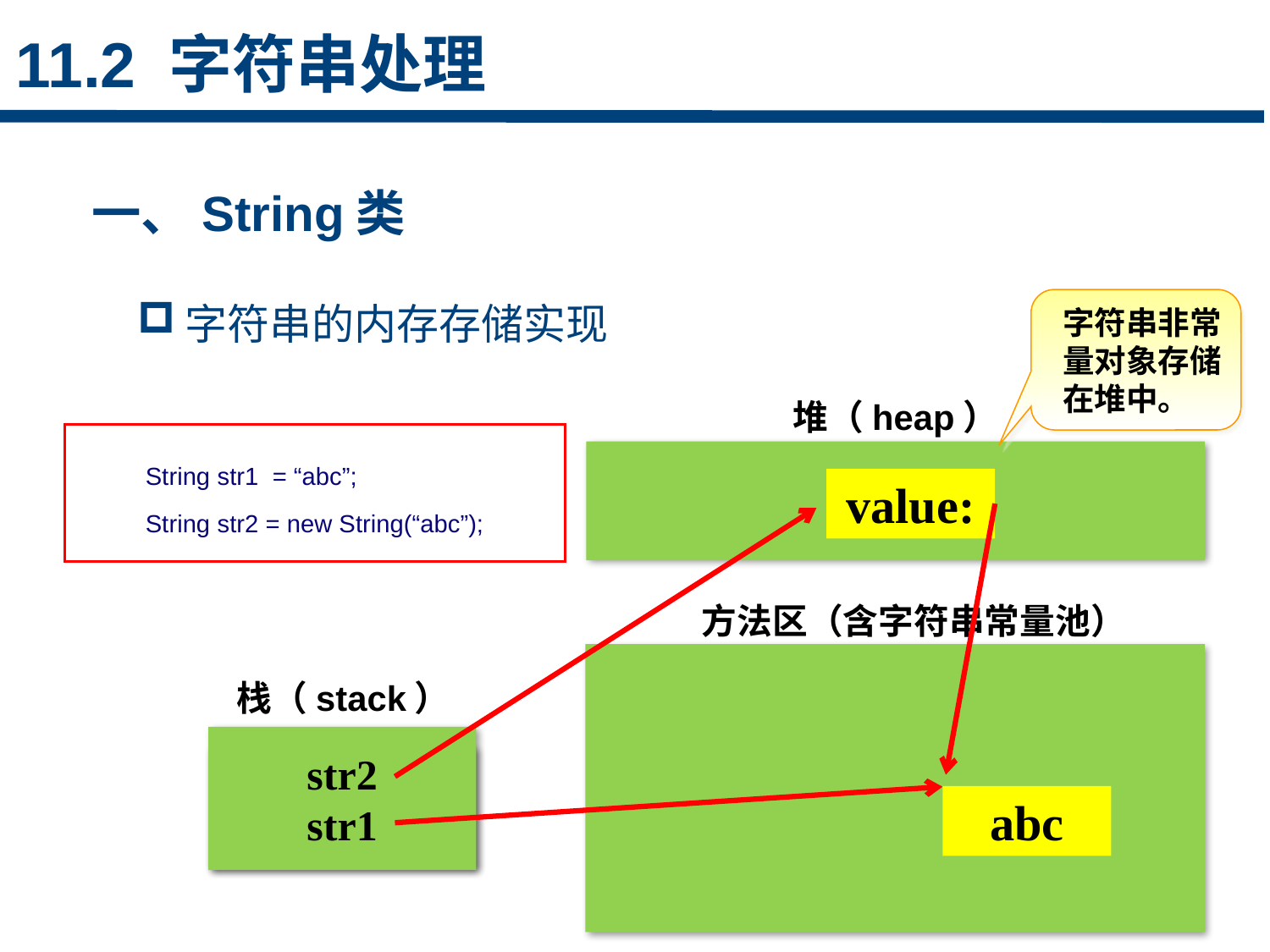

11.2 字符串处理
一、String类
字符串的内存存储实现
点击添加文本
字符串非常量对象存储在堆中。
堆（heap）
点击添加文本
String str1  = “abc”;
String str2 = new String(“abc”);

value:
点击添加文本
方法区（含字符串常量池）

栈（stack）

str2
str1

点击添加文本
abc